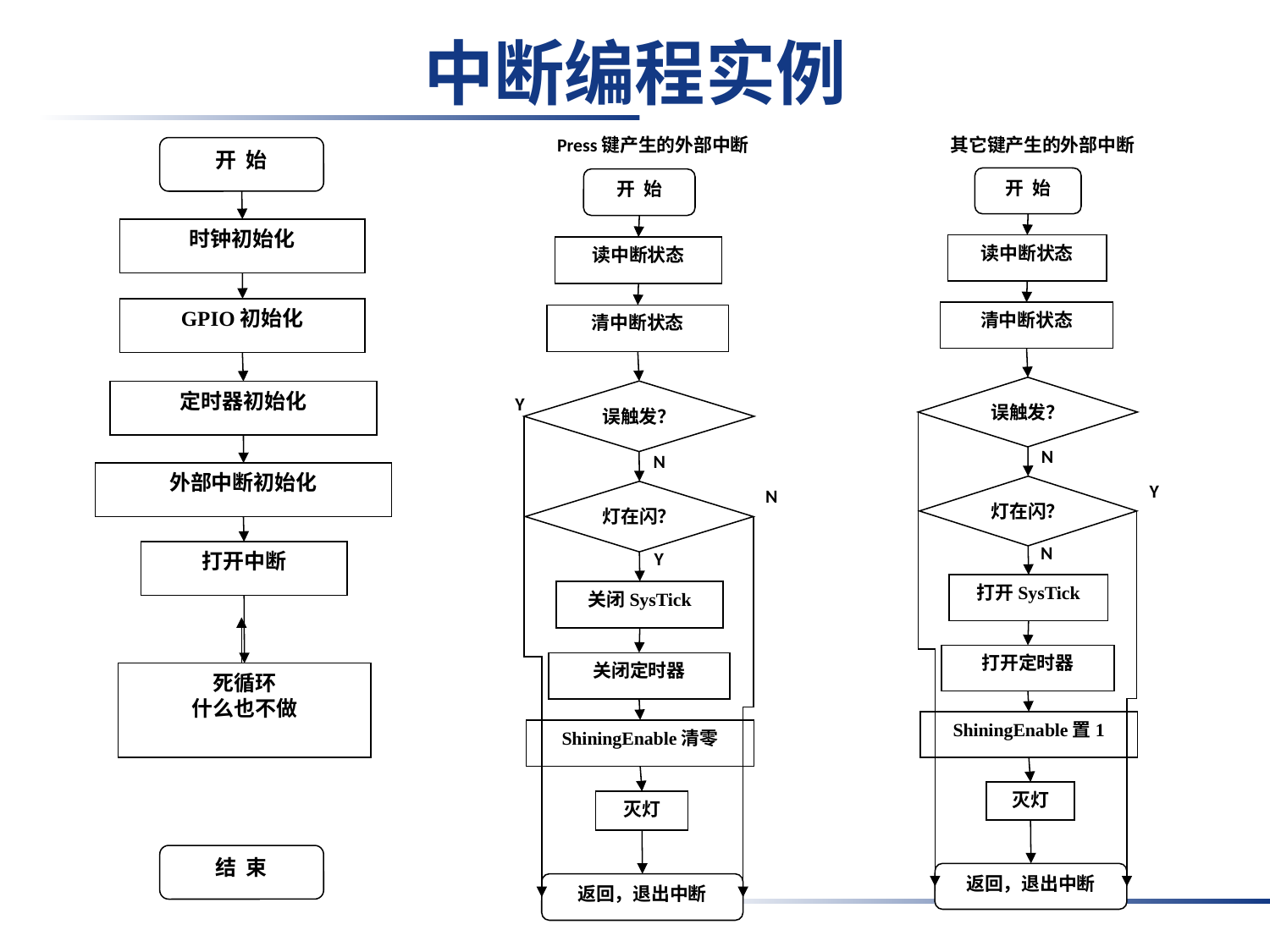

# 中断编程实例
其它键产生的外部中断
开  始
读中断状态
清中断状态
误触发？
N
Y
灯在闪？
N
打开SysTick
打开定时器
ShiningEnable置1
灭灯
返回，退出中断
Press键产生的外部中断
开  始
读中断状态
清中断状态
误触发？
Y
N
N
灯在闪？
Y
关闭SysTick
关闭定时器
ShiningEnable清零
灭灯
返回，退出中断
开  始
时钟初始化
GPIO初始化
定时器初始化
外部中断初始化
打开中断
死循环
什么也不做
结  束